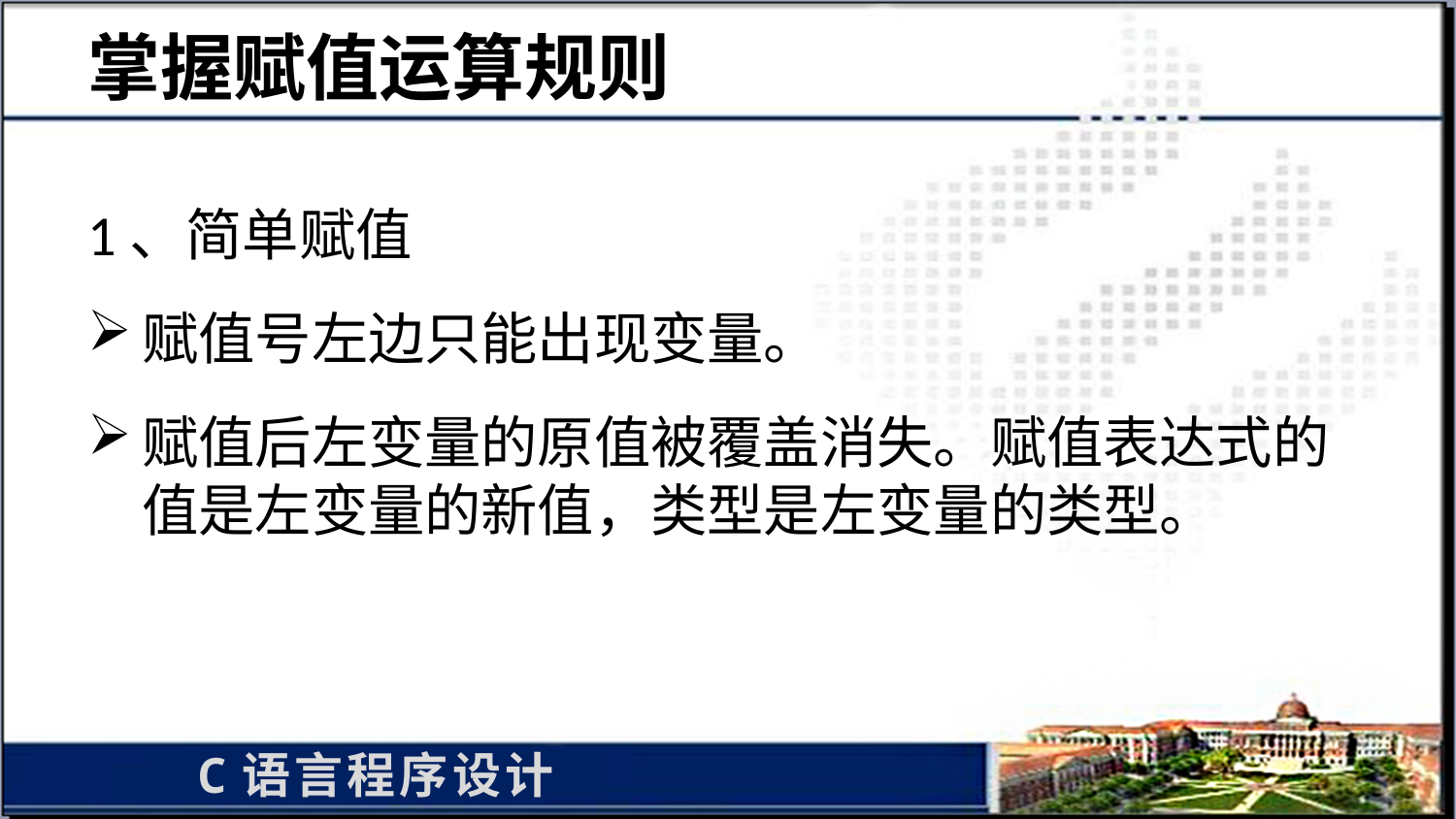

# 掌握赋值运算规则
1、简单赋值
赋值号左边只能出现变量。
赋值后左变量的原值被覆盖消失。赋值表达式的值是左变量的新值，类型是左变量的类型。